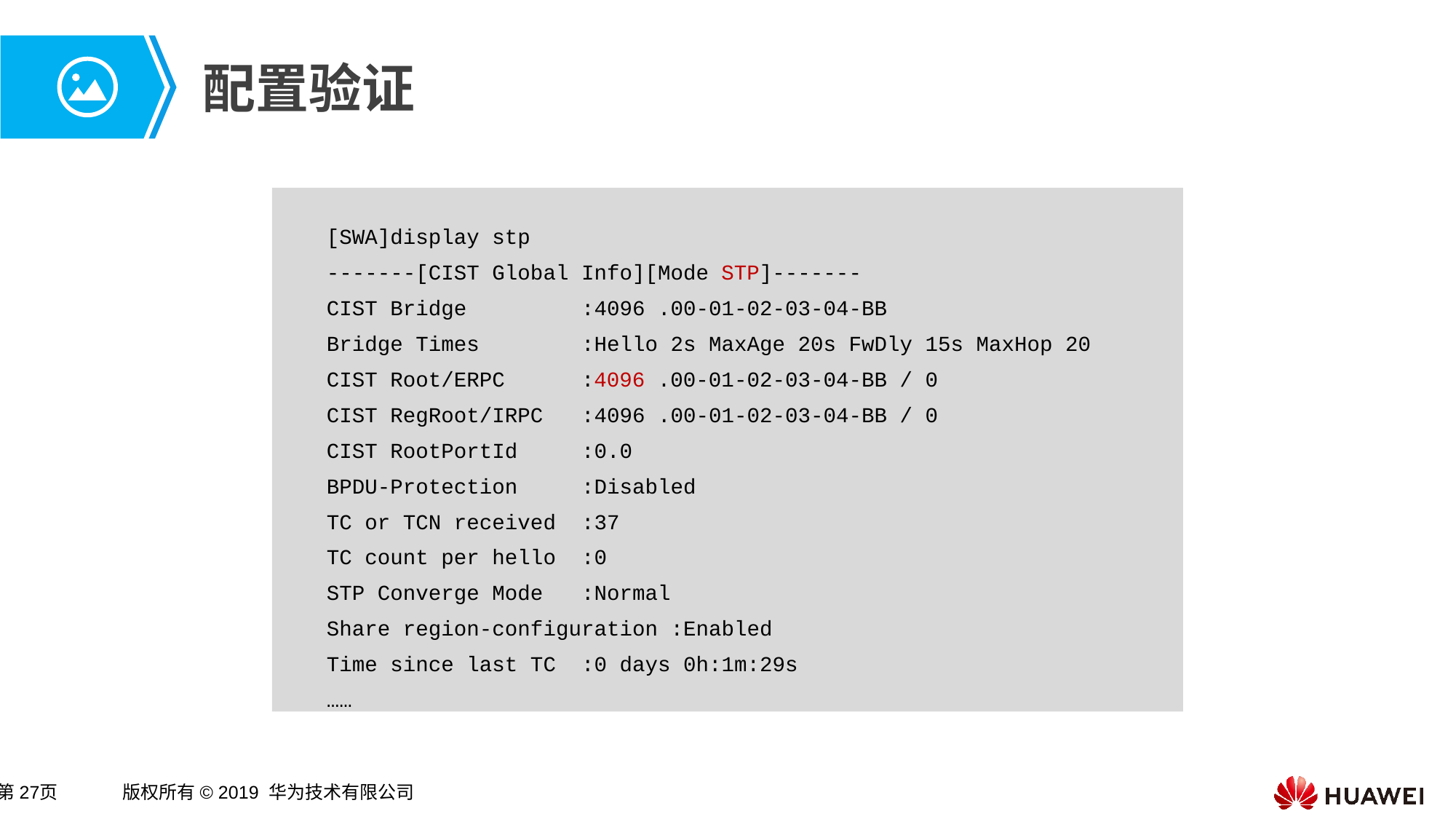

# 配置验证

[SWA]display stp
-------[CIST Global Info][Mode STP]-------
CIST Bridge         :4096 .00-01-02-03-04-BB
Bridge Times        :Hello 2s MaxAge 20s FwDly 15s MaxHop 20
CIST Root/ERPC      :4096 .00-01-02-03-04-BB / 0
CIST RegRoot/IRPC   :4096 .00-01-02-03-04-BB / 0
CIST RootPortId     :0.0
BPDU-Protection     :Disabled
TC or TCN received  :37
TC count per hello  :0
STP Converge Mode   :Normal
Share region-configuration :Enabled
Time since last TC  :0 days 0h:1m:29s
……